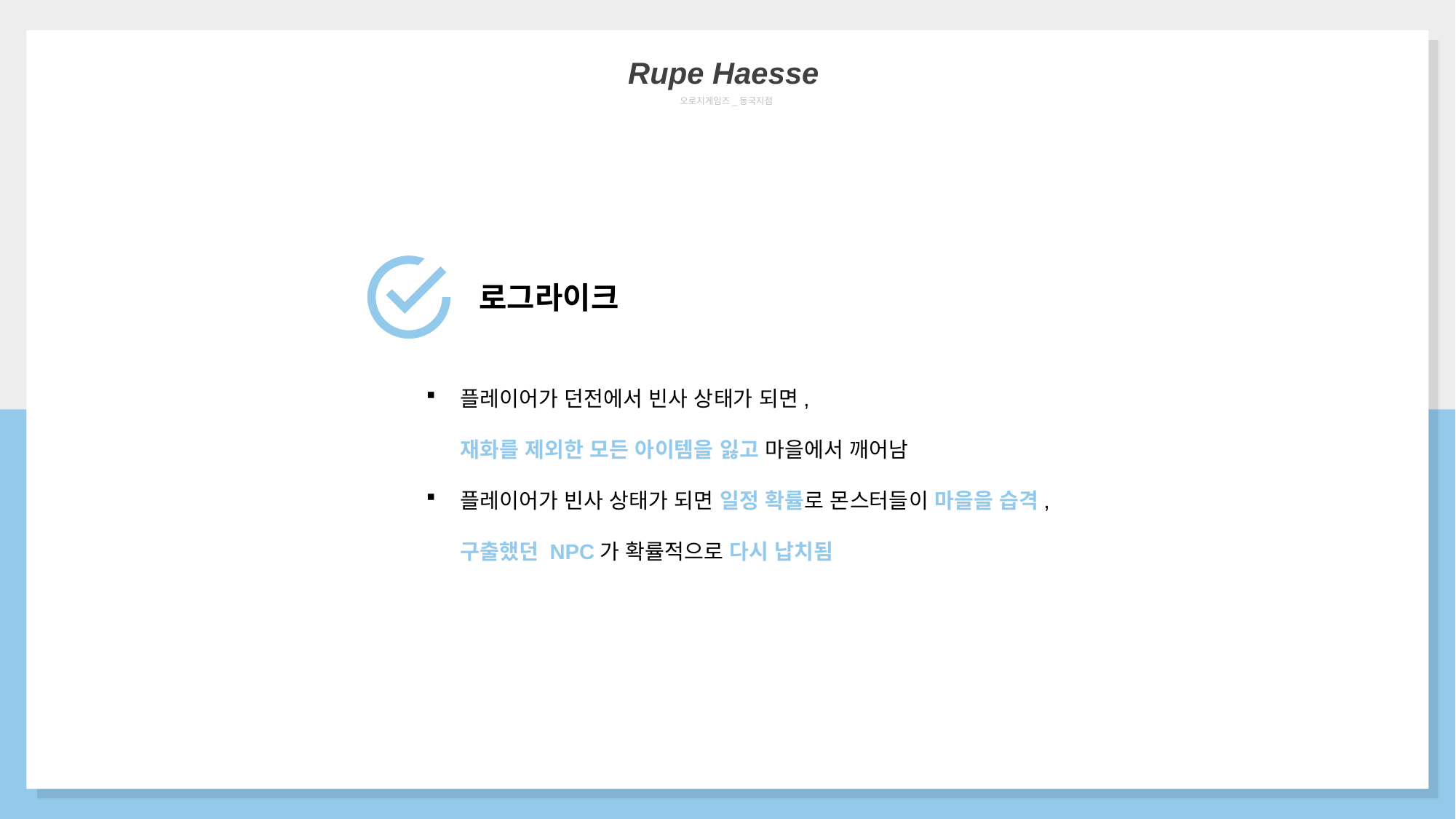

Rupe Haesse
오로지게임즈_동국지점

로그라이크
플레이어가 던전에서 빈사 상태가 되면,
재화를 제외한 모든 아이템을 잃고 마을에서 깨어남
플레이어가 빈사 상태가 되면 일정 확률로 몬스터들이 마을을 습격,
구출했던 NPC가 확률적으로 다시 납치됨